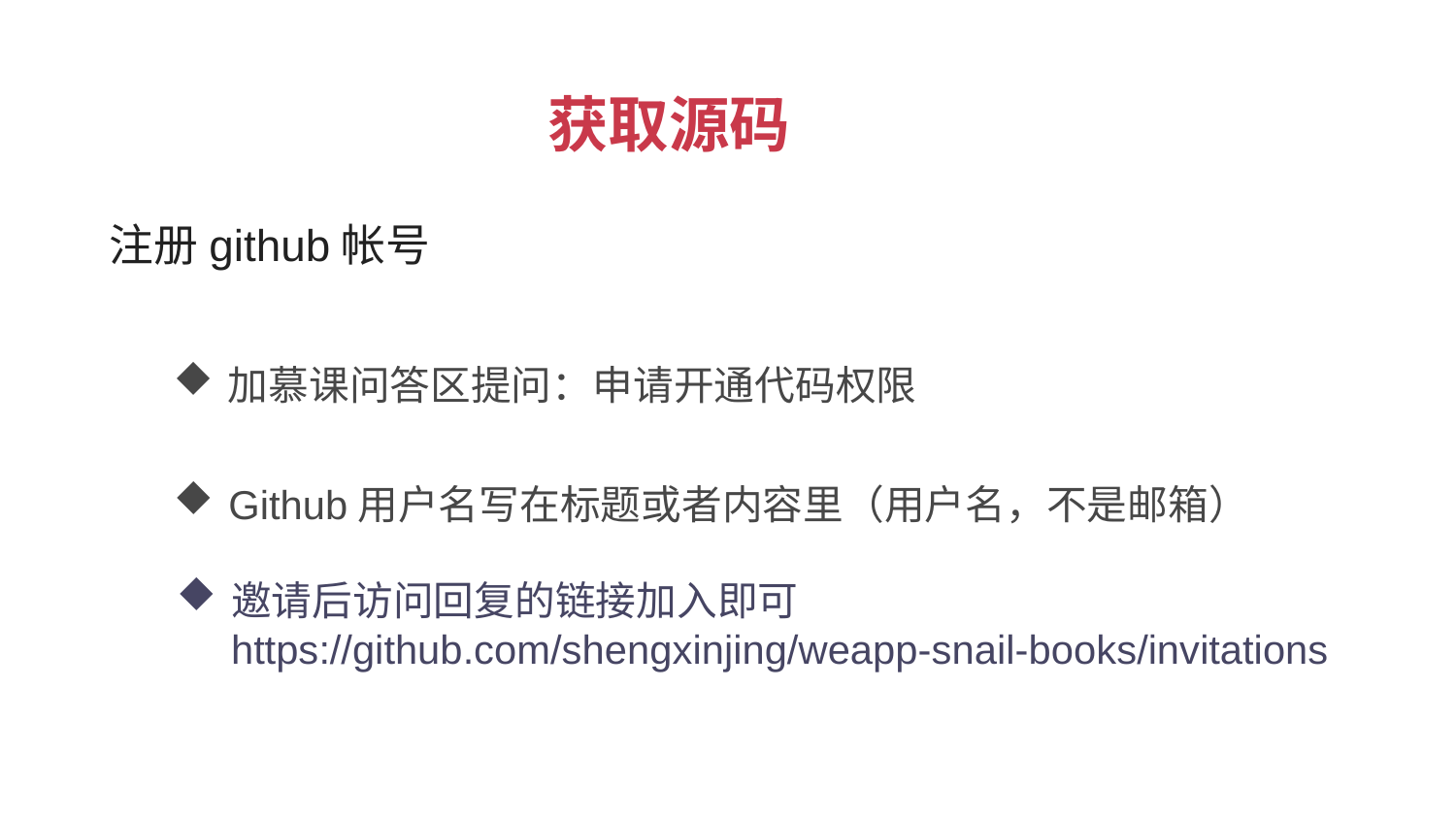

获取源码
 注册github帐号
加慕课问答区提问：申请开通代码权限
Github用户名写在标题或者内容里（用户名，不是邮箱）
邀请后访问回复的链接加入即可 https://github.com/shengxinjing/weapp-snail-books/invitations